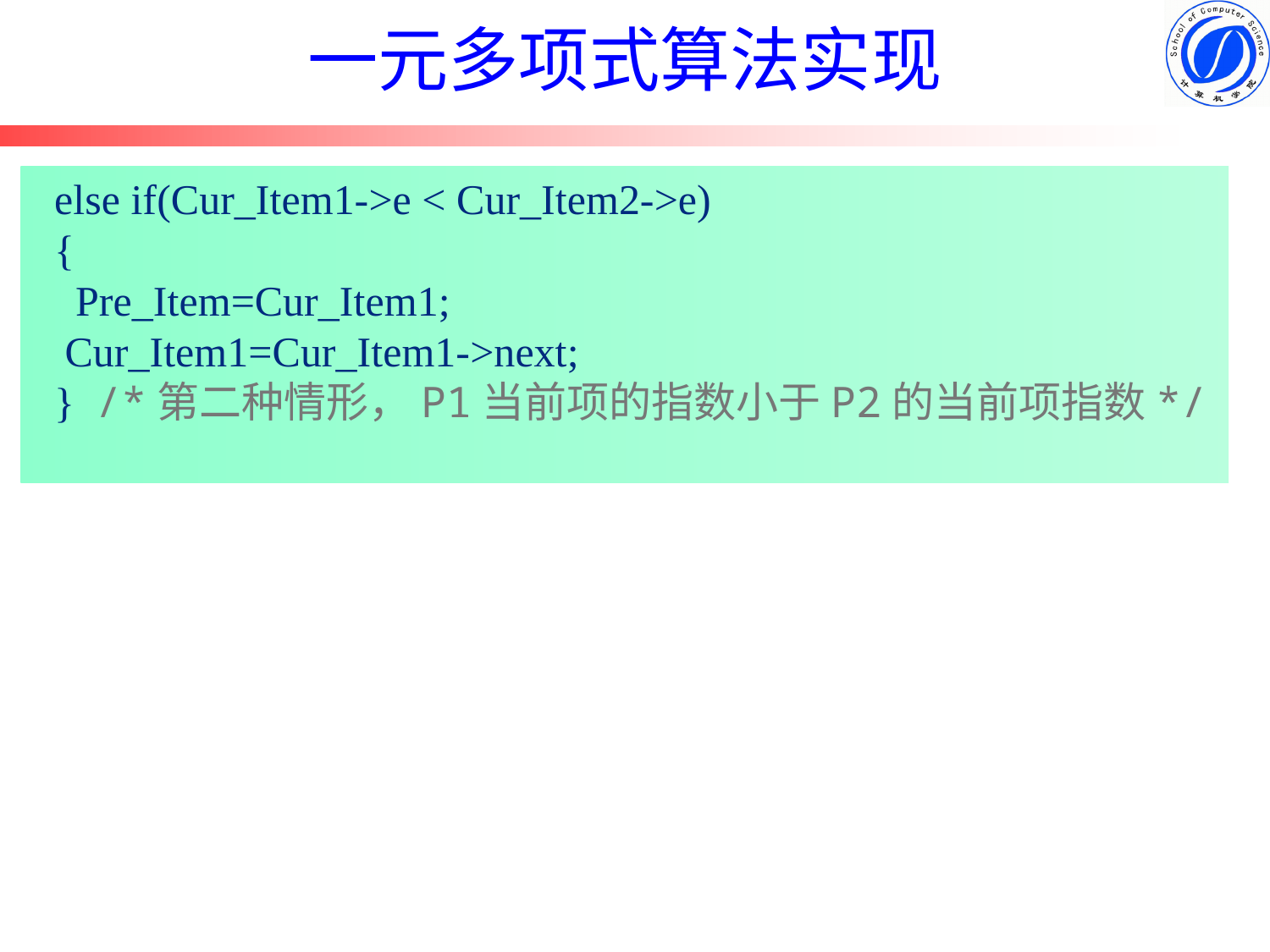

# 一元多项式算法实现
  else if(Cur_Item1->e < Cur_Item2->e)
  {
    Pre_Item=Cur_Item1;
   Cur_Item1=Cur_Item1->next;
  }  /*第二种情形，P1当前项的指数小于P2的当前项指数*/